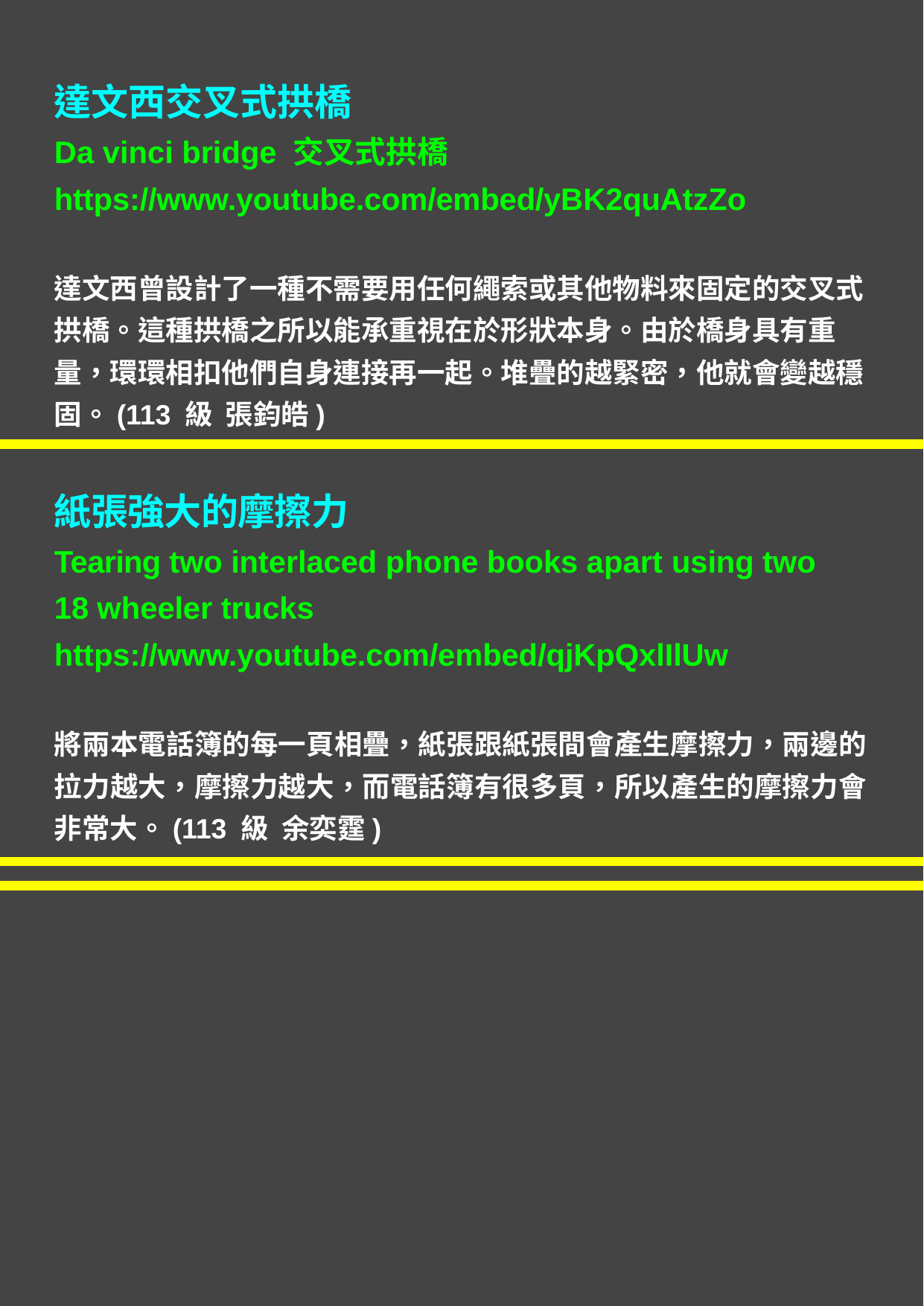

達文西交叉式拱橋
Da vinci bridge 交叉式拱橋
https://www.youtube.com/embed/yBK2quAtzZo

達文西曾設計了一種不需要用任何繩索或其他物料來固定的交叉式 拱橋。這種拱橋之所以能承重視在於形狀本身。由於橋身具有重  量，環環相扣他們自身連接再一起。堆疊的越緊密，他就會變越穩
固。(113 級 張鈞皓)

紙張強大的摩擦力
Tearing two interlaced phone books apart using two  18 wheeler trucks  https://www.youtube.com/embed/qjKpQxlIlUw

將兩本電話簿的每一頁相疊，紙張跟紙張間會產生摩擦力，兩邊的 拉力越大，摩擦力越大，而電話簿有很多頁，所以產生的摩擦力會 非常大。(113 級  余奕霆)